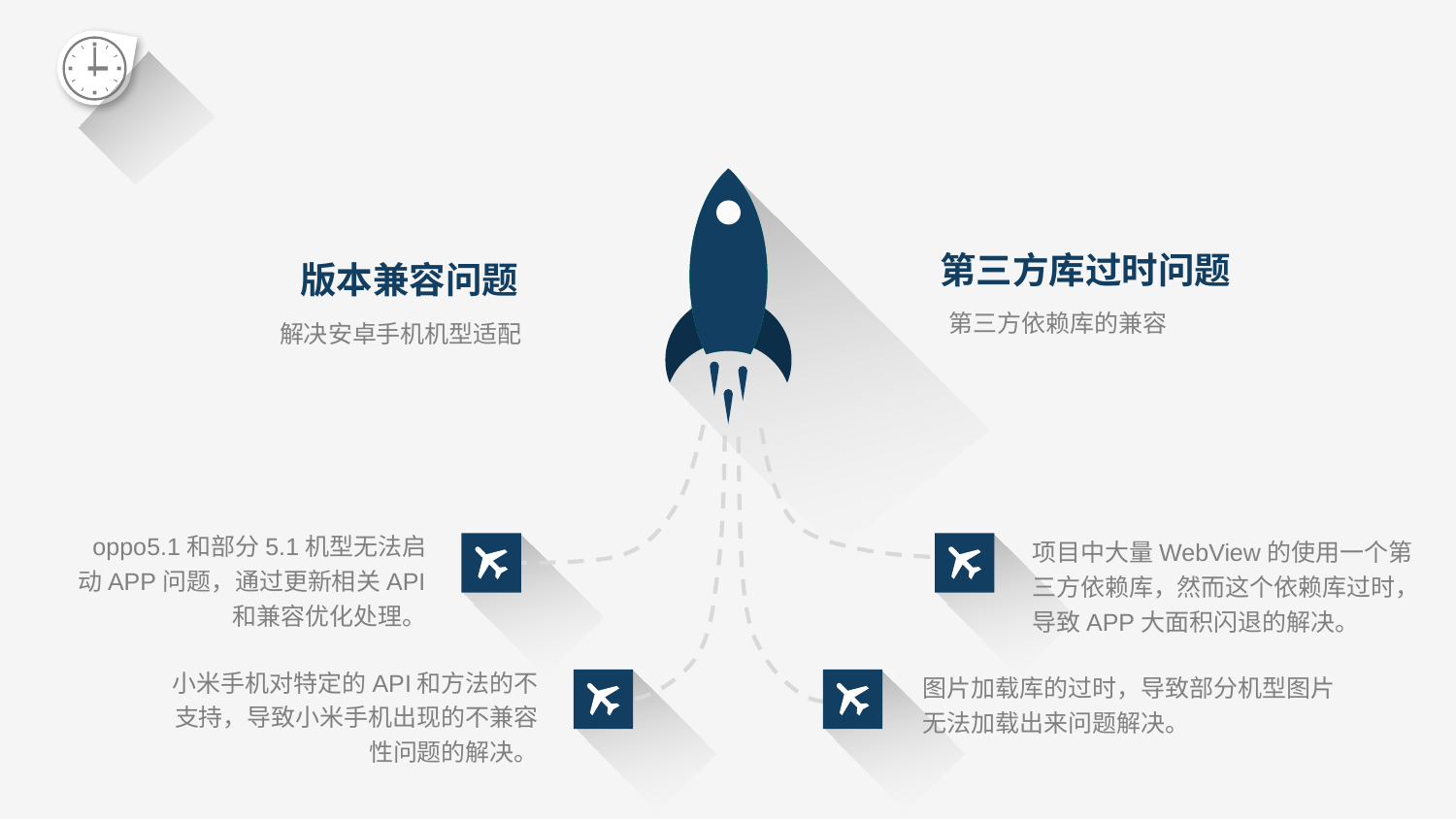

第三方库过时问题
第三方依赖库的兼容
版本兼容问题
解决安卓手机机型适配

oppo5.1和部分5.1机型无法启动APP问题，通过更新相关API和兼容优化处理。
项目中大量WebView的使用一个第三方依赖库，然而这个依赖库过时，导致APP大面积闪退的解决。

小米手机对特定的API和方法的不支持，导致小米手机出现的不兼容性问题的解决。
图片加载库的过时，导致部分机型图片无法加载出来问题解决。